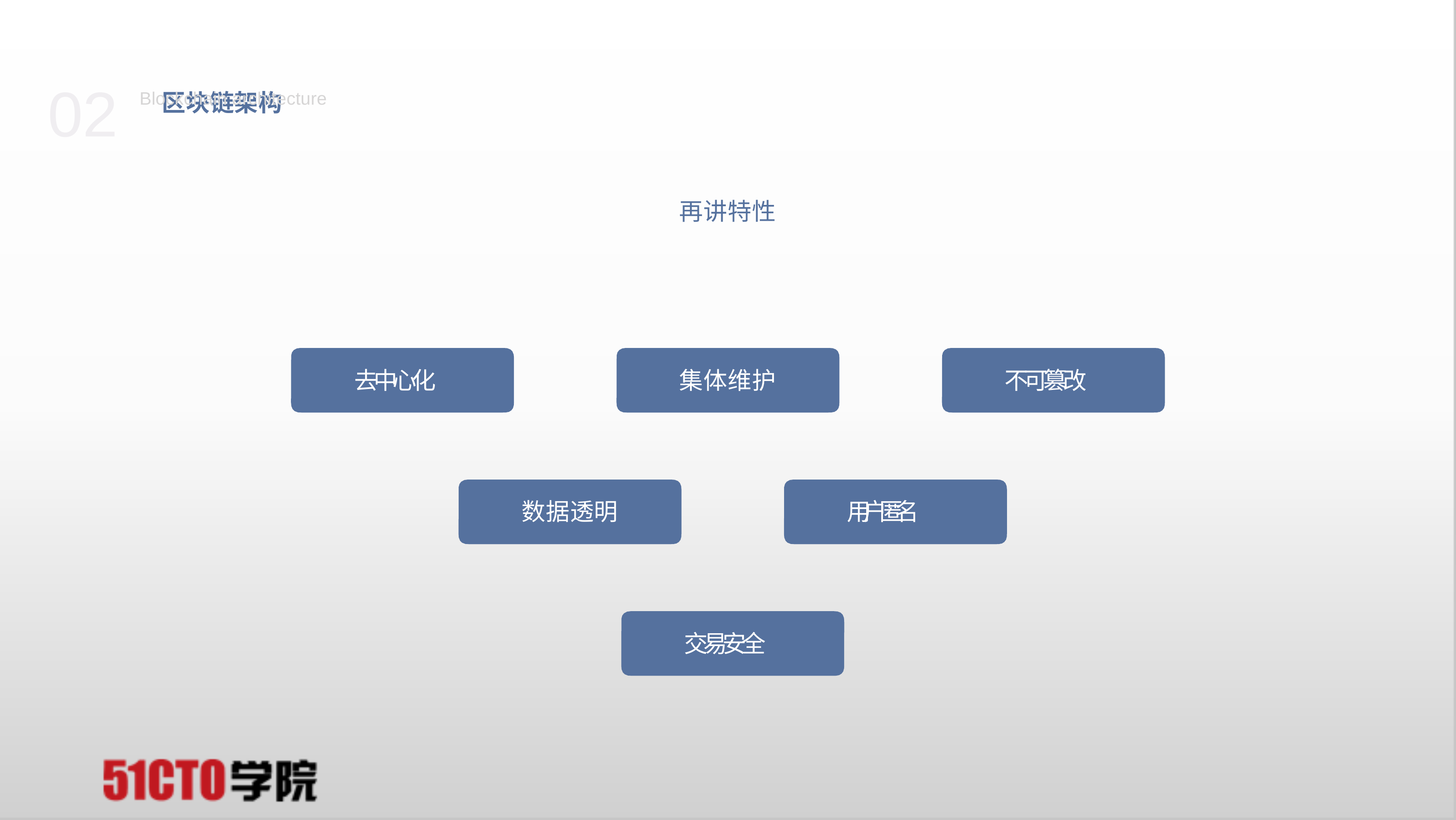

# 02 区块链架构
Blockchain architecture
再讲特性

去中⼼化
集体维护
不可篡改

数据透明
⽤户匿名

交易安全